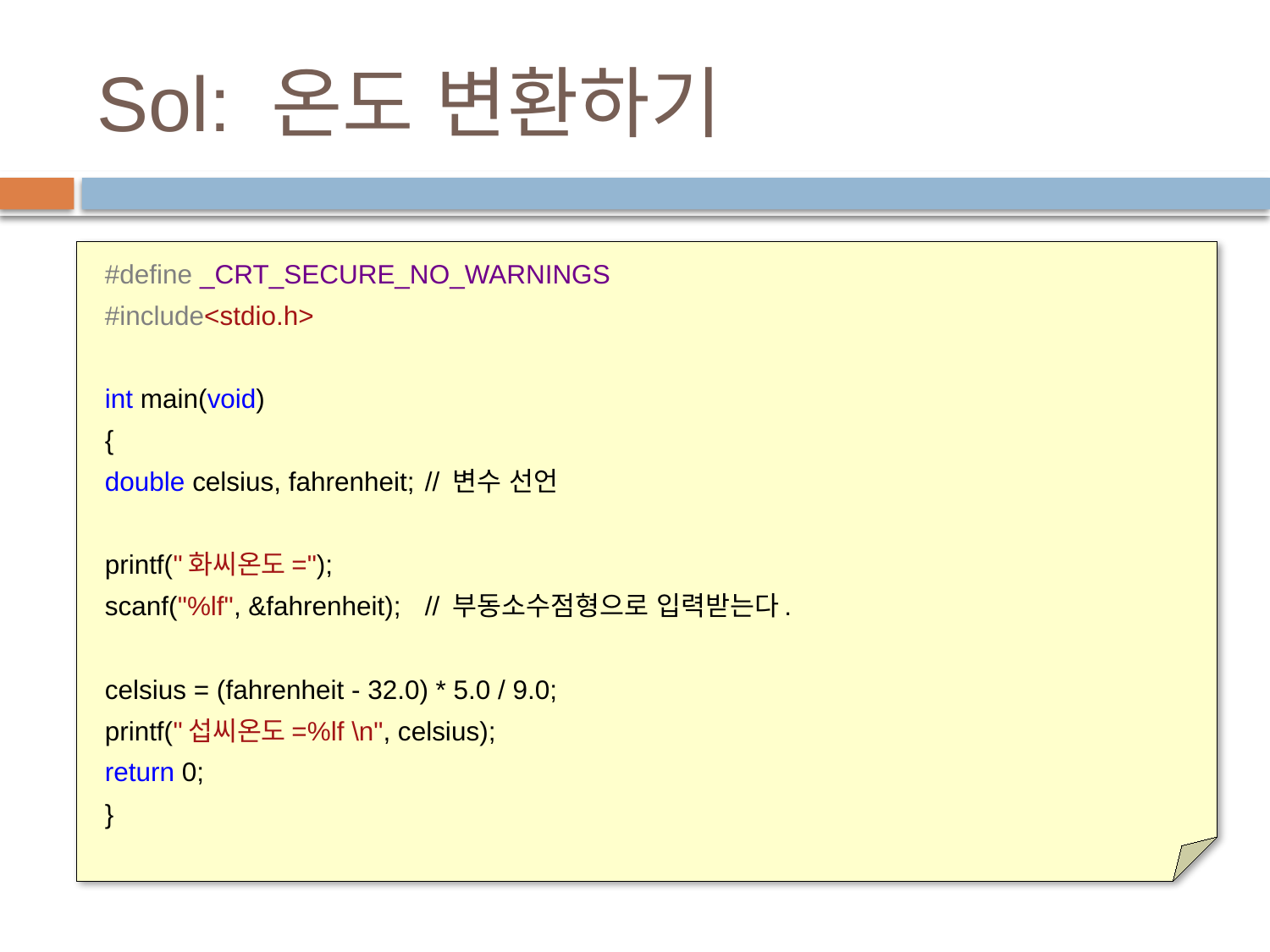

# Sol: 온도 변환하기
#define _CRT_SECURE_NO_WARNINGS
#include<stdio.h>

int main(void)
{
	double celsius, fahrenheit;	// 변수 선언

	printf("화씨온도=");
	scanf("%lf", &fahrenheit);	// 부동소수점형으로 입력받는다.

	celsius = (fahrenheit - 32.0) * 5.0 / 9.0;
	printf("섭씨온도=%lf \n", celsius);
	return 0;
}